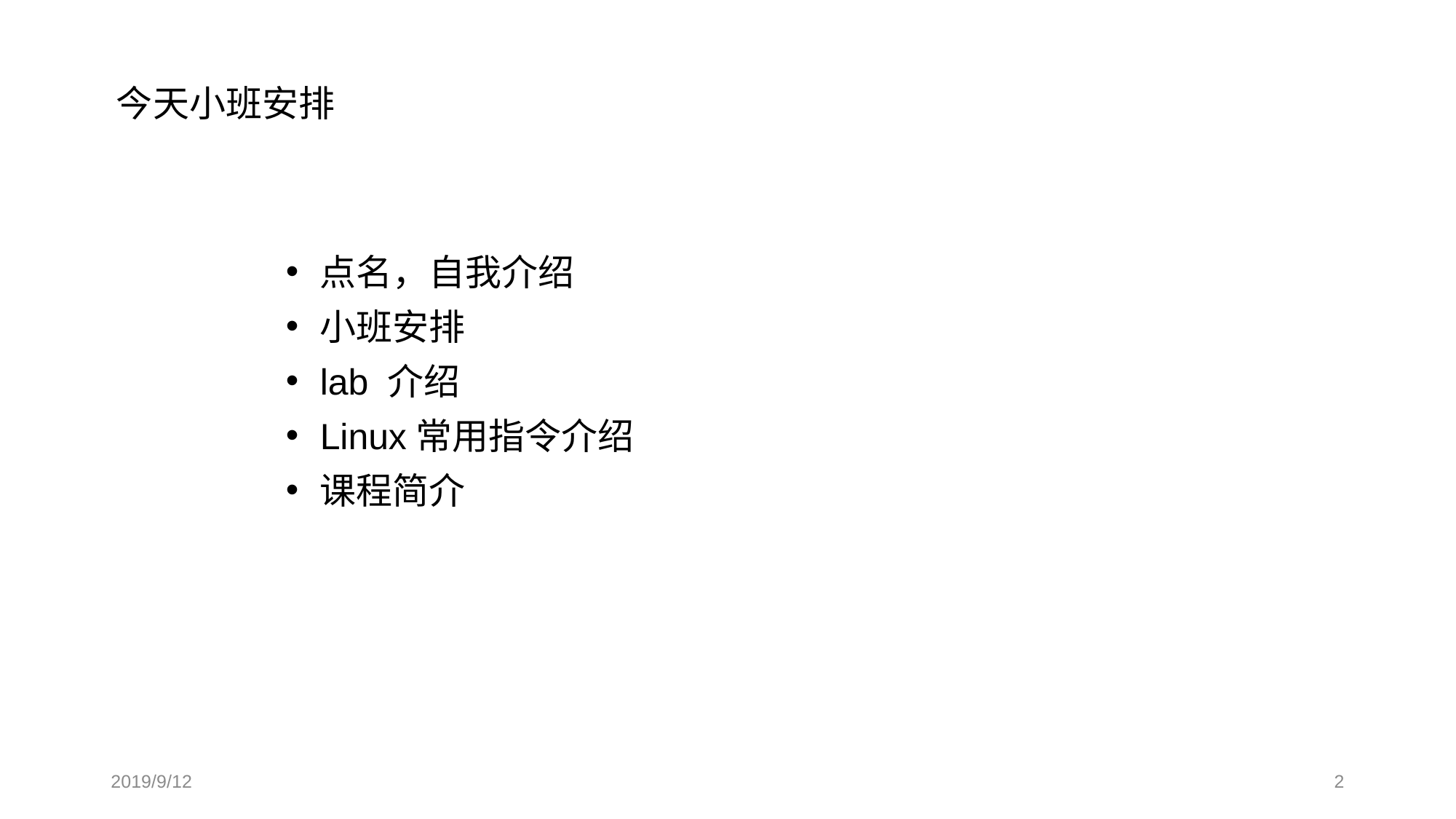

今天小班安排
点名，自我介绍
小班安排
lab 介绍
Linux常用指令介绍
课程简介
2019/9/12
2